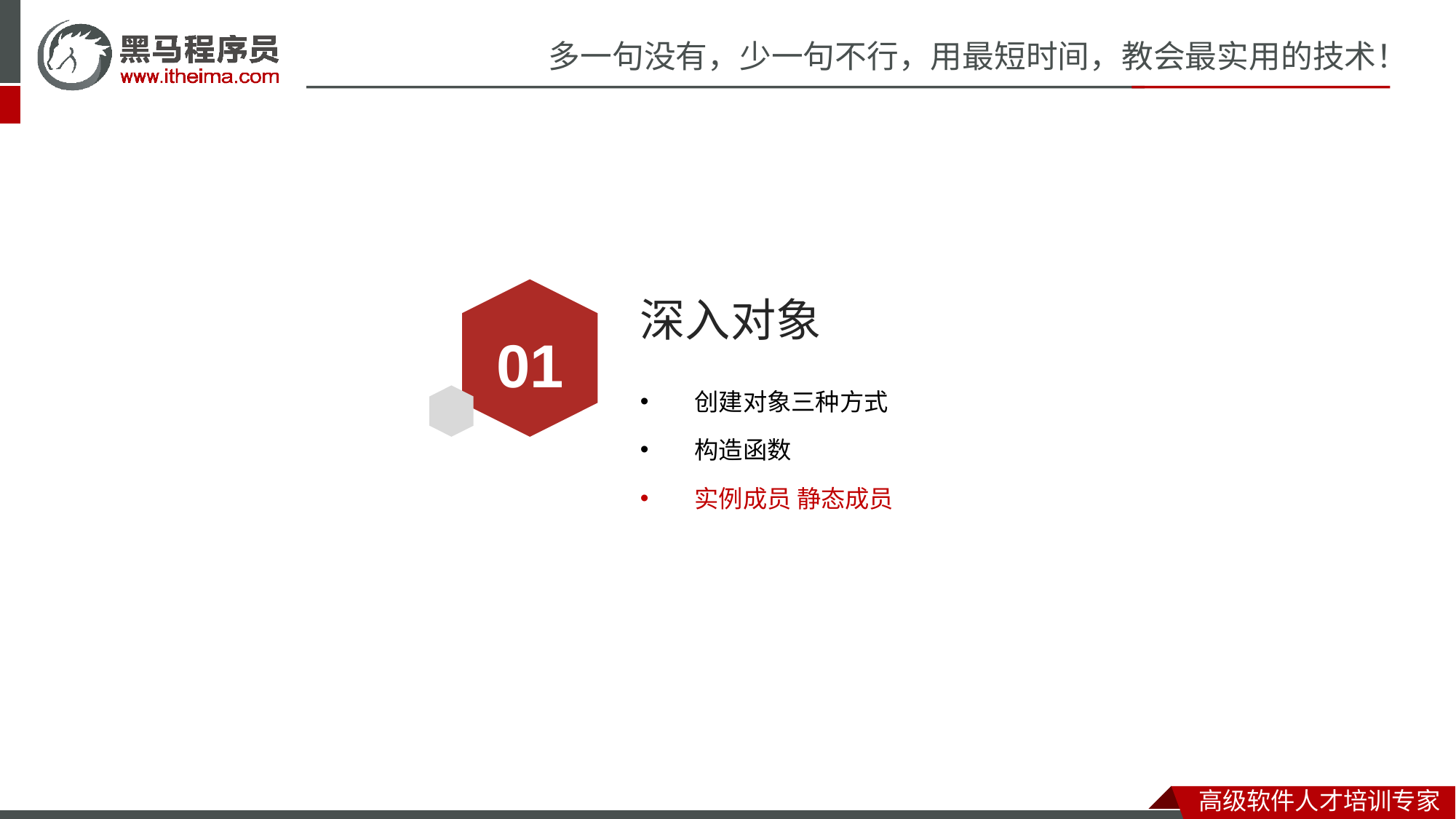

# 深入对象
01
创建对象三种方式
构造函数
实例成员 静态成员